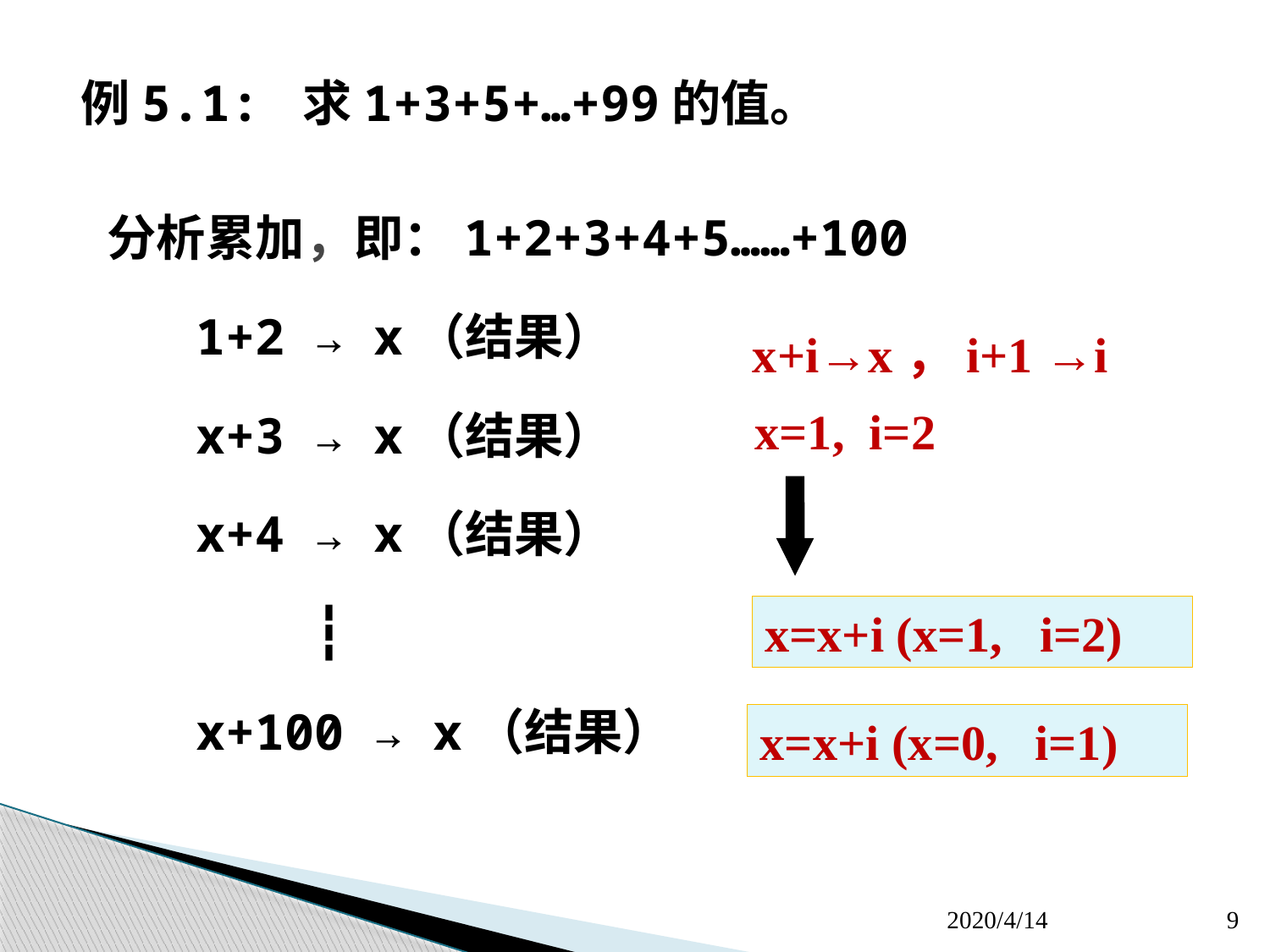

例5.1: 求1+3+5+…+99的值。
分析累加，即：1+2+3+4+5……+100
   1+2 → x（结果）
   x+3 → x（结果）
   x+4 → x（结果）
       ┇
   x+100 → x（结果）
x+i→x，i+1 →i
x=1,  i=2

x=x+i (x=1,   i=2)
x=x+i (x=0,   i=1)

2020/4/14
9